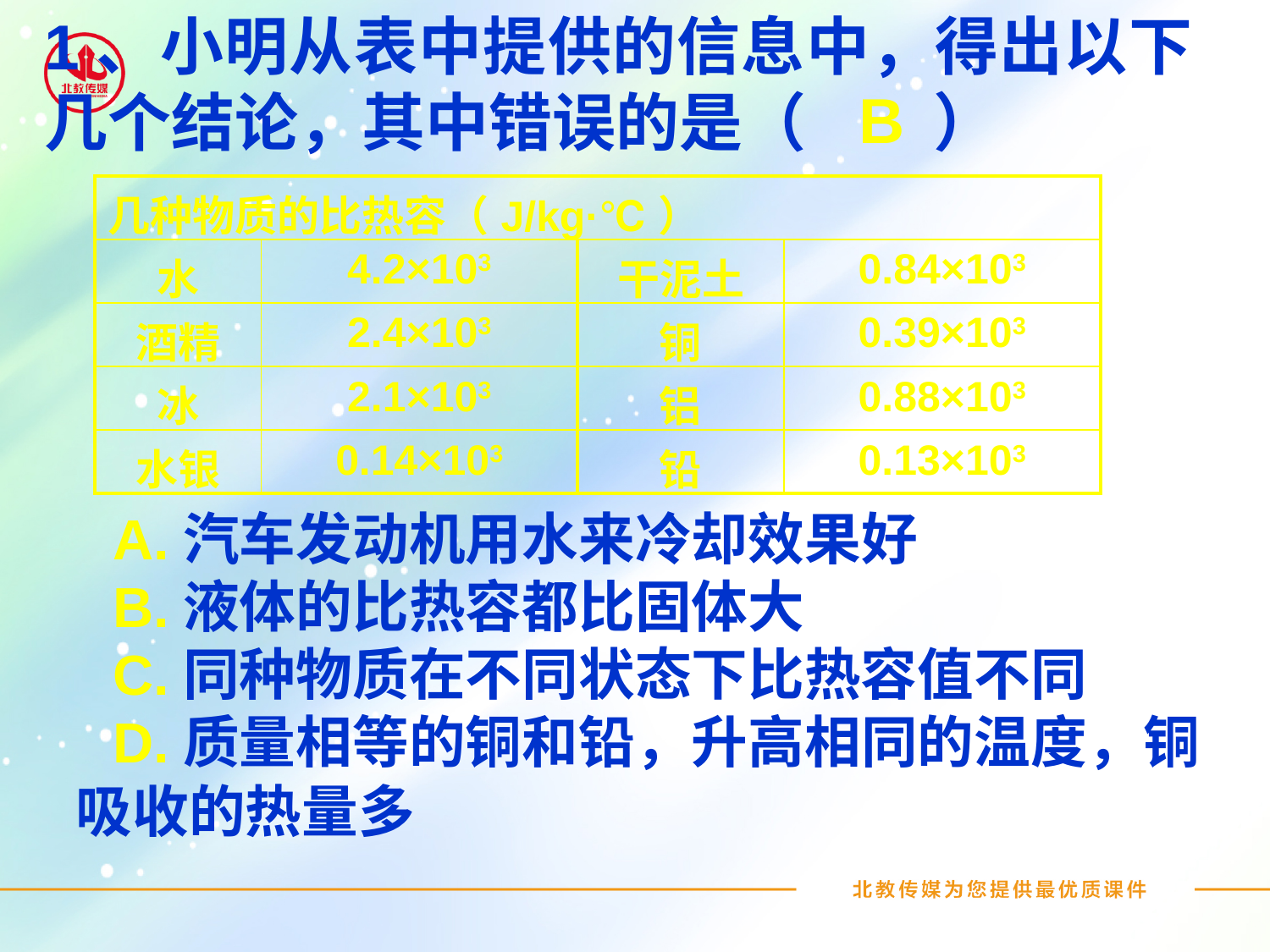

1、小明从表中提供的信息中，得出以下几个结论，其中错误的是（　　）
B
| 几种物质的比热容（J/kg·℃） |  |  |  |
| --- | --- | --- | --- |
| 水 | 4.2×103 | 干泥土 | 0.84×103 |
| 酒精 | 2.4×103 | 铜 | 0.39×103 |
| 冰 | 2.1×103 | 铝 | 0.88×103 |
| 水银 | 0.14×103 | 铅 | 0.13×103 |
A.汽车发动机用水来冷却效果好
B.液体的比热容都比固体大
C.同种物质在不同状态下比热容值不同
D.质量相等的铜和铅，升高相同的温度，铜吸收的热量多